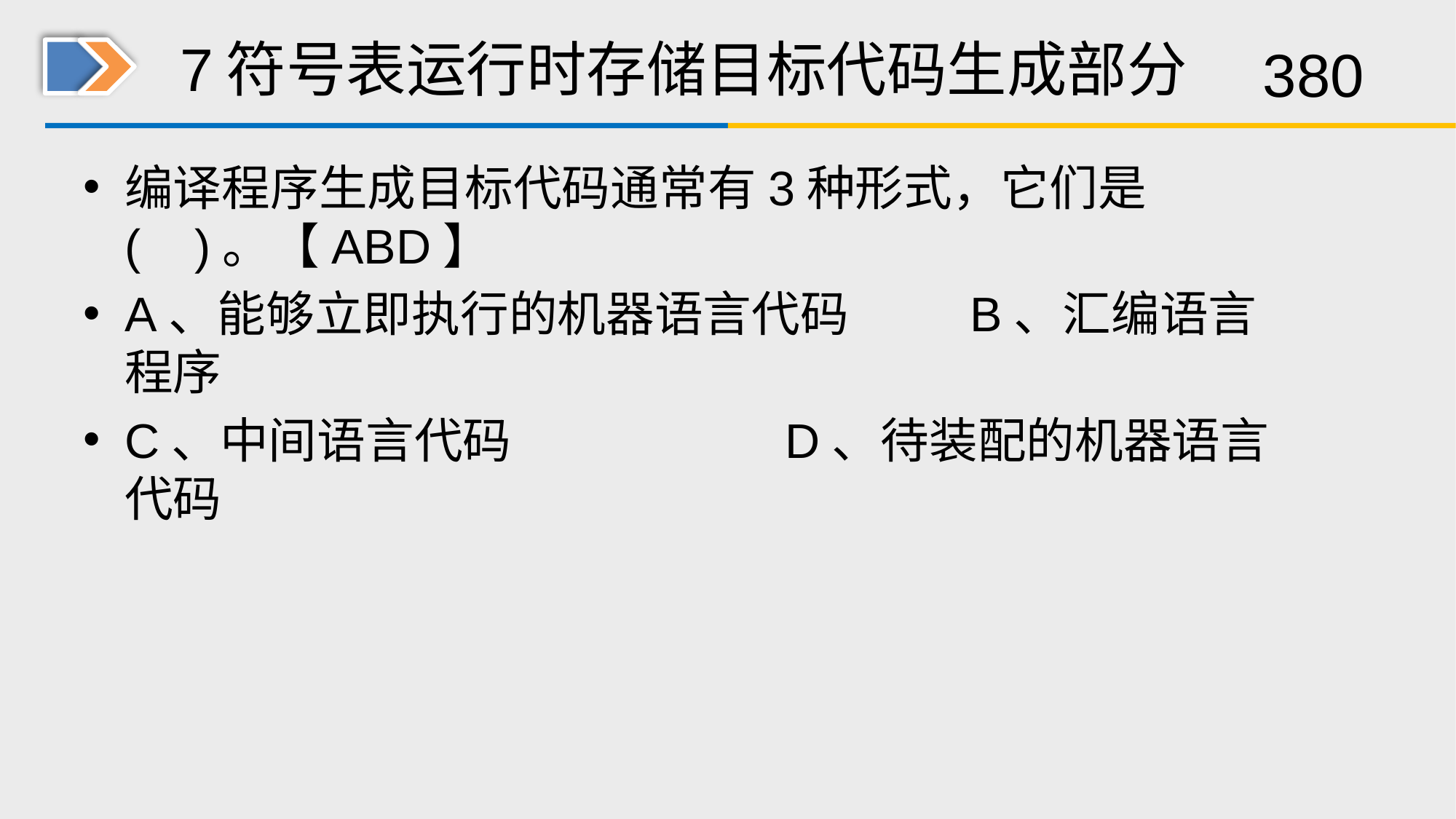

# 7符号表运行时存储目标代码生成部分
380
编译程序生成目标代码通常有3种形式，它们是(    )。【ABD】
A、能够立即执行的机器语言代码          B、汇编语言程序
C、中间语言代码                        D、待装配的机器语言代码